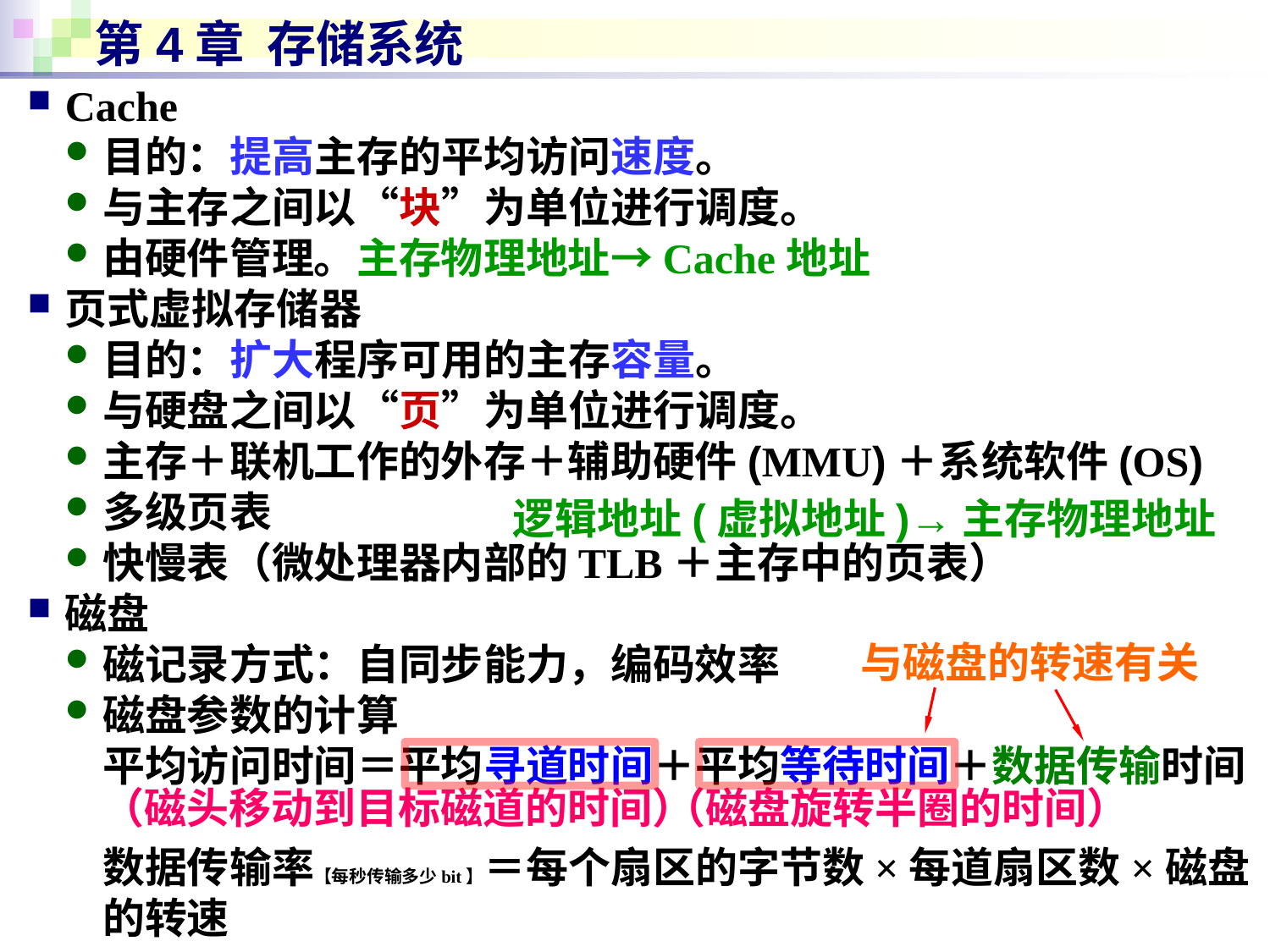

# 第4章  存储系统
Cache
目的：提高主存的平均访问速度。
与主存之间以“块”为单位进行调度。
由硬件管理。主存物理地址→Cache地址
页式虚拟存储器
目的：扩大程序可用的主存容量。
与硬盘之间以“页”为单位进行调度。
主存＋联机工作的外存＋辅助硬件(MMU)＋系统软件(OS)
多级页表
快慢表（微处理器内部的TLB＋主存中的页表）
磁盘
磁记录方式：自同步能力，编码效率
磁盘参数的计算
平均访问时间＝平均寻道时间＋平均等待时间＋数据传输时间
数据传输率【每秒传输多少bit】＝每个扇区的字节数×每道扇区数×磁盘的转速
逻辑地址(虚拟地址)→主存物理地址
与磁盘的转速有关

（磁头移动到目标磁道的时间）
（磁盘旋转半圈的时间）
3